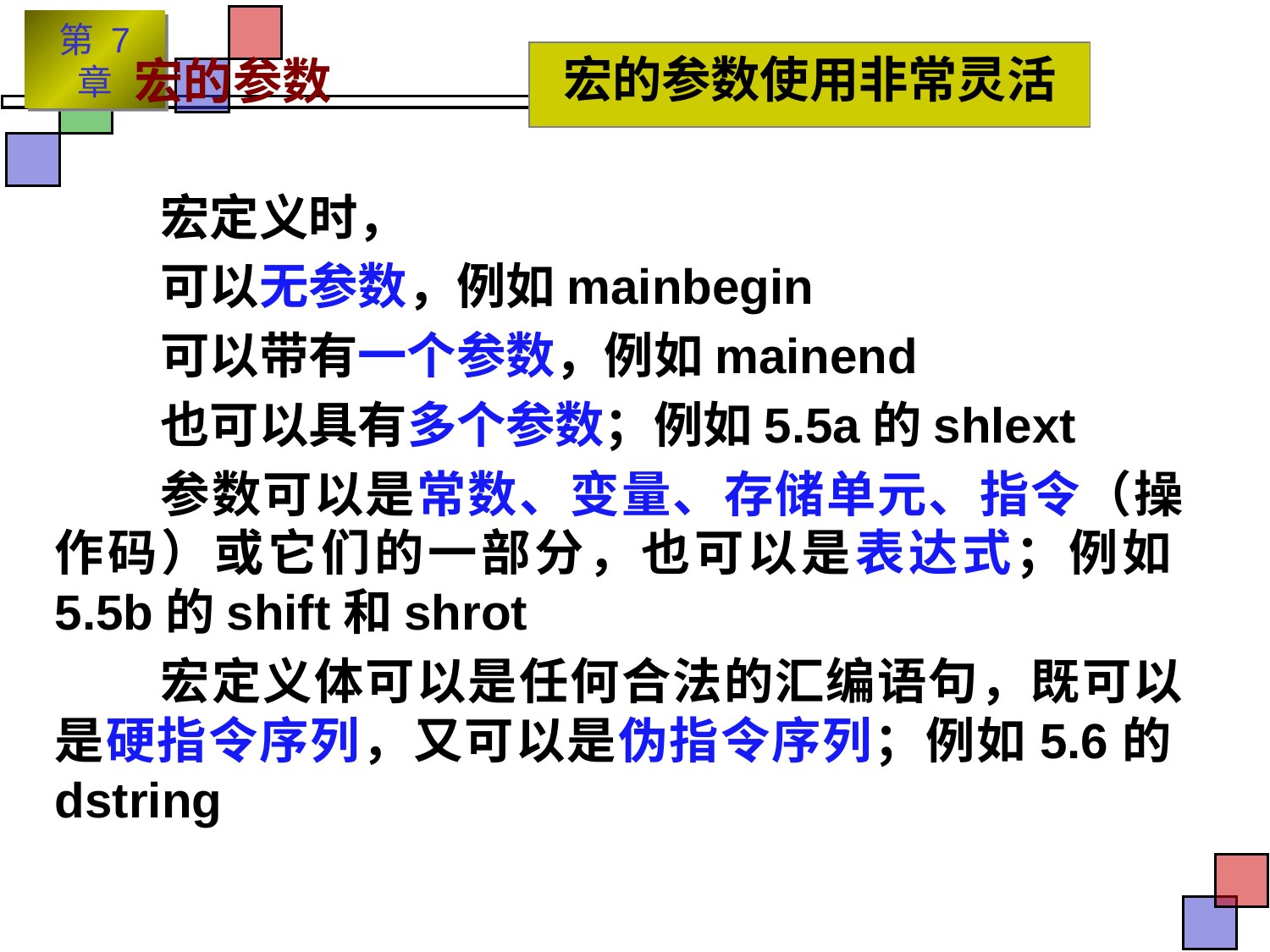

# 宏的参数
宏的参数使用非常灵活
宏定义时，
可以无参数，例如mainbegin
可以带有一个参数，例如mainend
也可以具有多个参数；例如5.5a的shlext
参数可以是常数、变量、存储单元、指令（操作码）或它们的一部分，也可以是表达式；例如5.5b的shift和shrot
宏定义体可以是任何合法的汇编语句，既可以是硬指令序列，又可以是伪指令序列；例如5.6的dstring